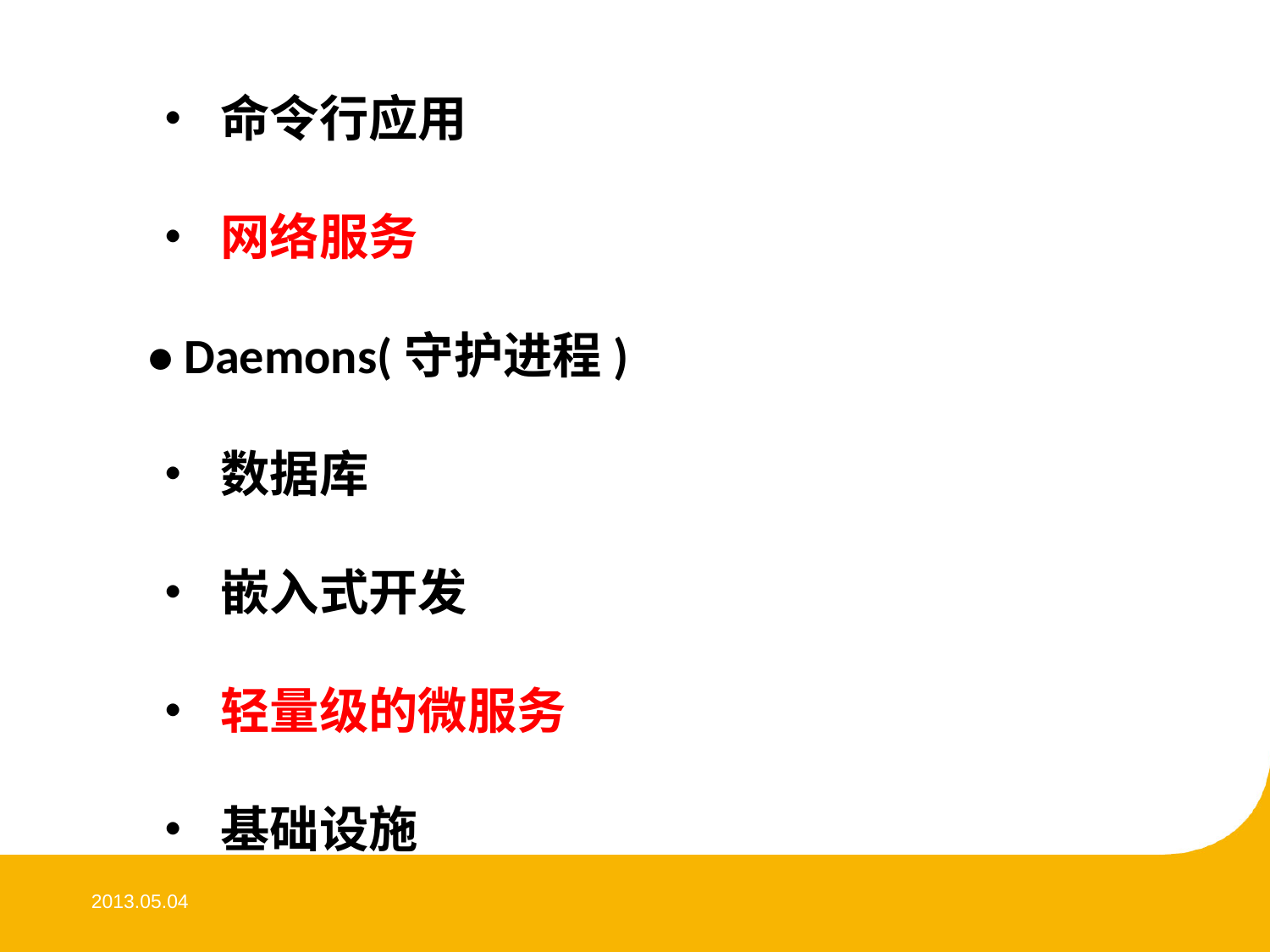

• 命令行应用

• 网络服务

• Daemons(守护进程)

• 数据库

• 嵌入式开发

• 轻量级的微服务

• 基础设施
2013.05.04
20